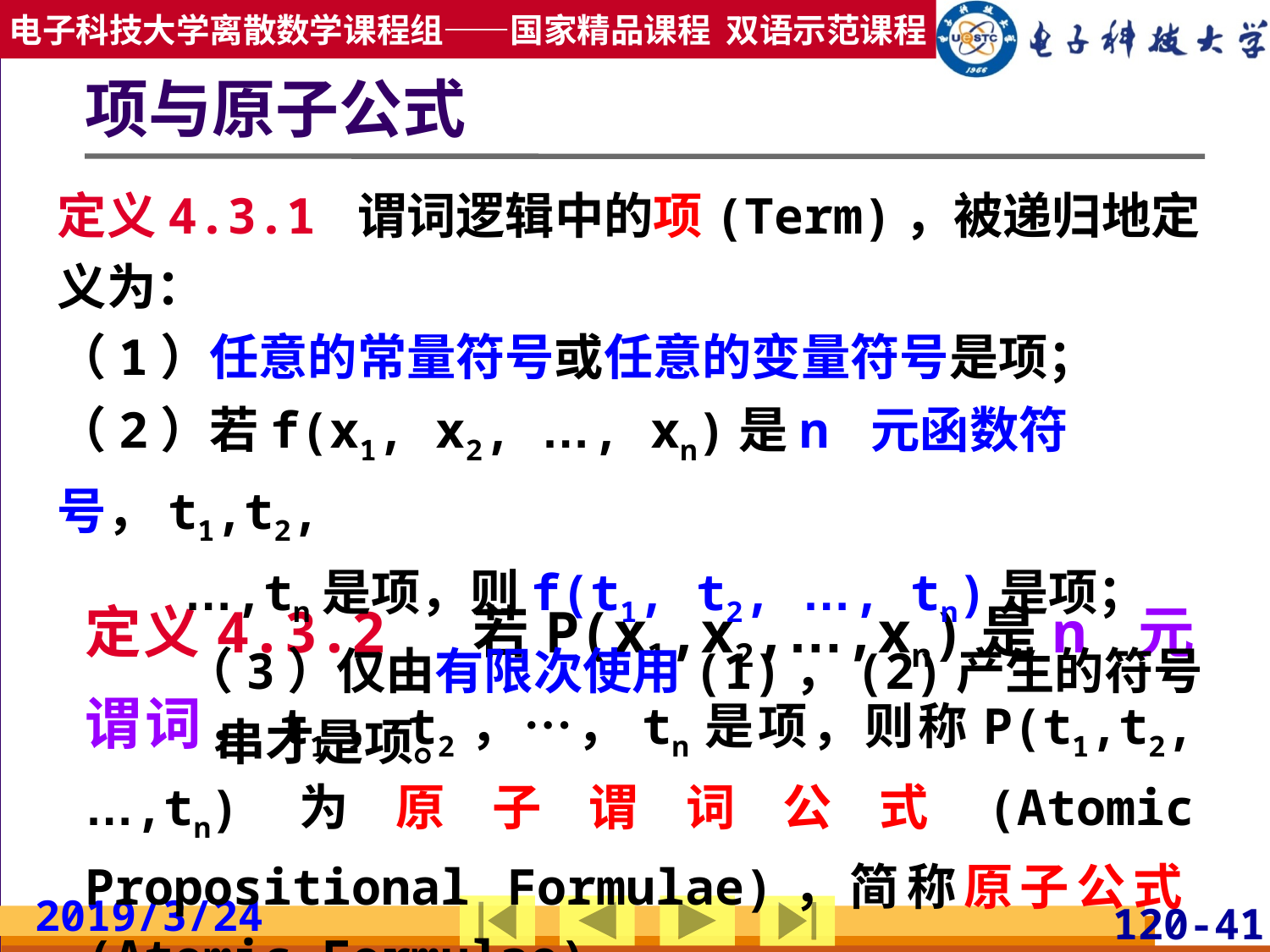

# 项与原子公式
定义4.3.1 谓词逻辑中的项(Term)，被递归地定义为：
（1）任意的常量符号或任意的变量符号是项；
（2）若f(x1, x2, …, xn)是n 元函数符号，t1,t2,
…,tn是项，则f(t1, t2, …, tn)是项；
（3）仅由有限次使用(1)，(2)产生的符号串才是项。
定义4.3.2  若P(x1,x2,…,xn)是n 元谓词，t1，t2，…，tn是项，则称P(t1,t2,…,tn)为原子谓词公式(Atomic Propositional Formulae)，简称原子公式(Atomic Formulae)。
2019/3/24